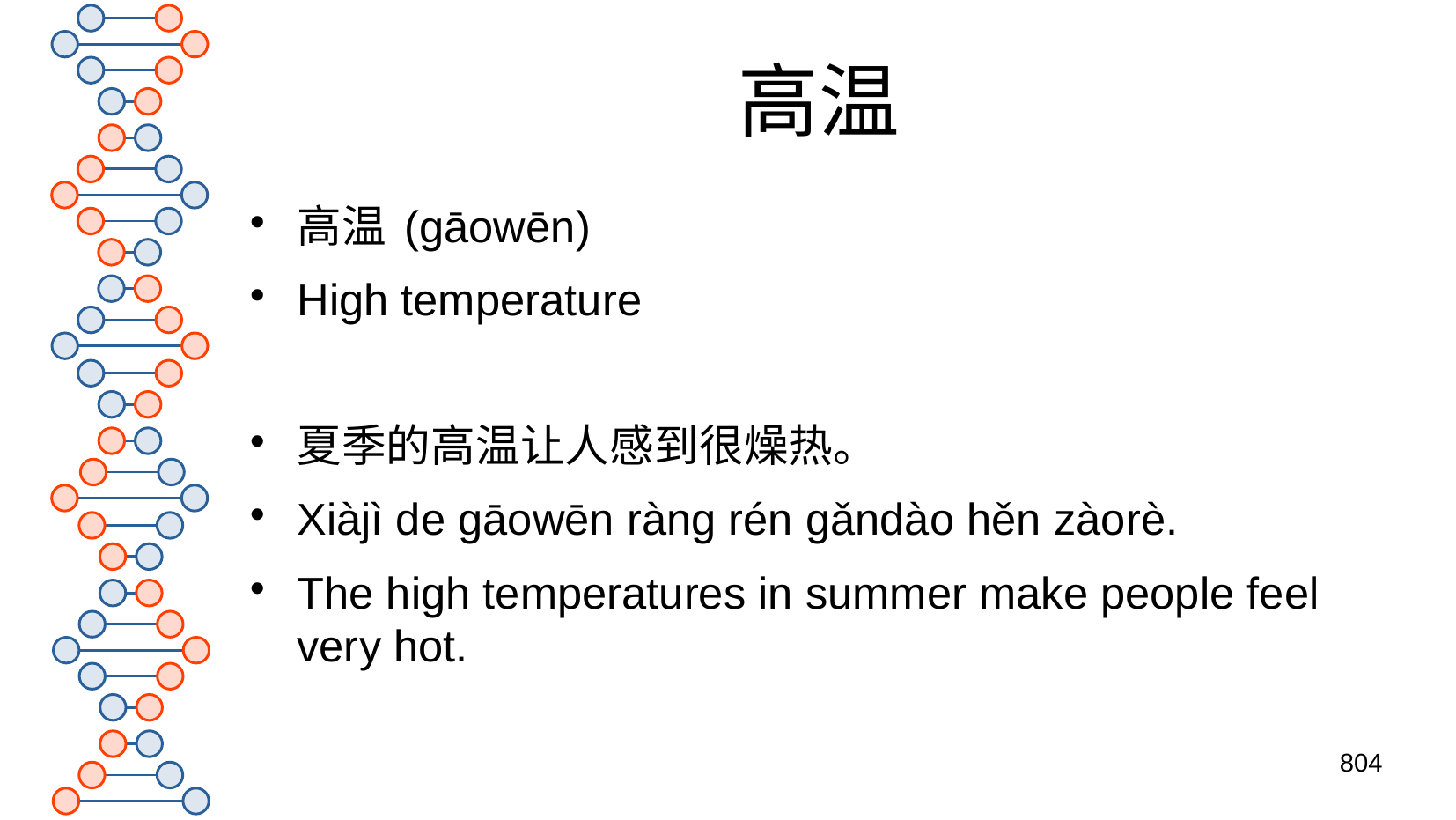

# 高温
高温 (gāowēn)
High temperature

夏季的高温让人感到很燥热。
Xiàjì de gāowēn ràng rén gǎndào hěn zàorè.
The high temperatures in summer make people feel very hot.

804